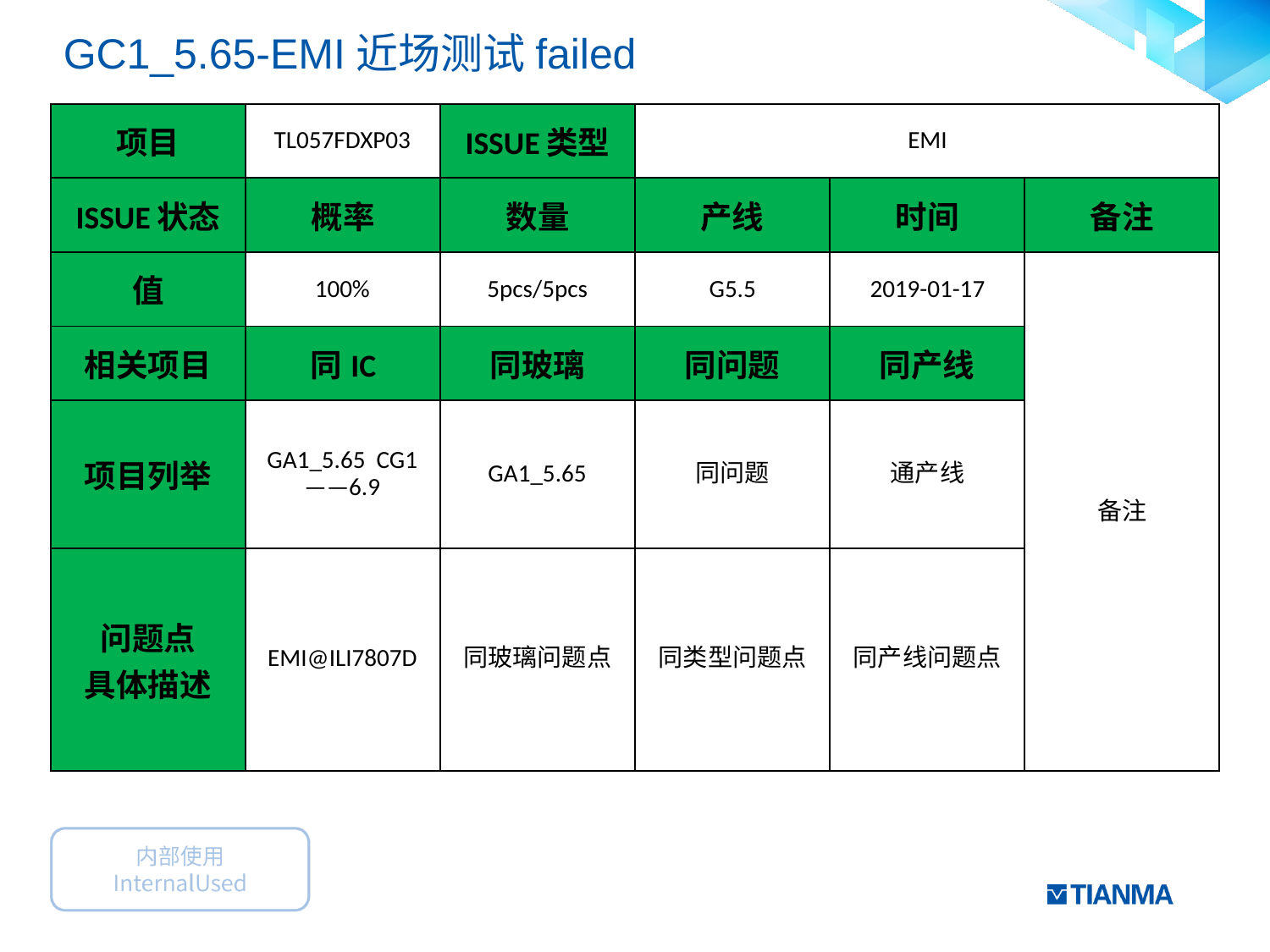

# GC1_5.65-EMI近场测试failed
TL057FDXP03
EMI
2019-01-17
100%
5pcs/5pcs
G5.5
备注
GA1_5.65  CG1——6.9
GA1_5.65
同问题
通产线
EMI@ILI7807D
同玻璃问题点
同类型问题点
同产线问题点